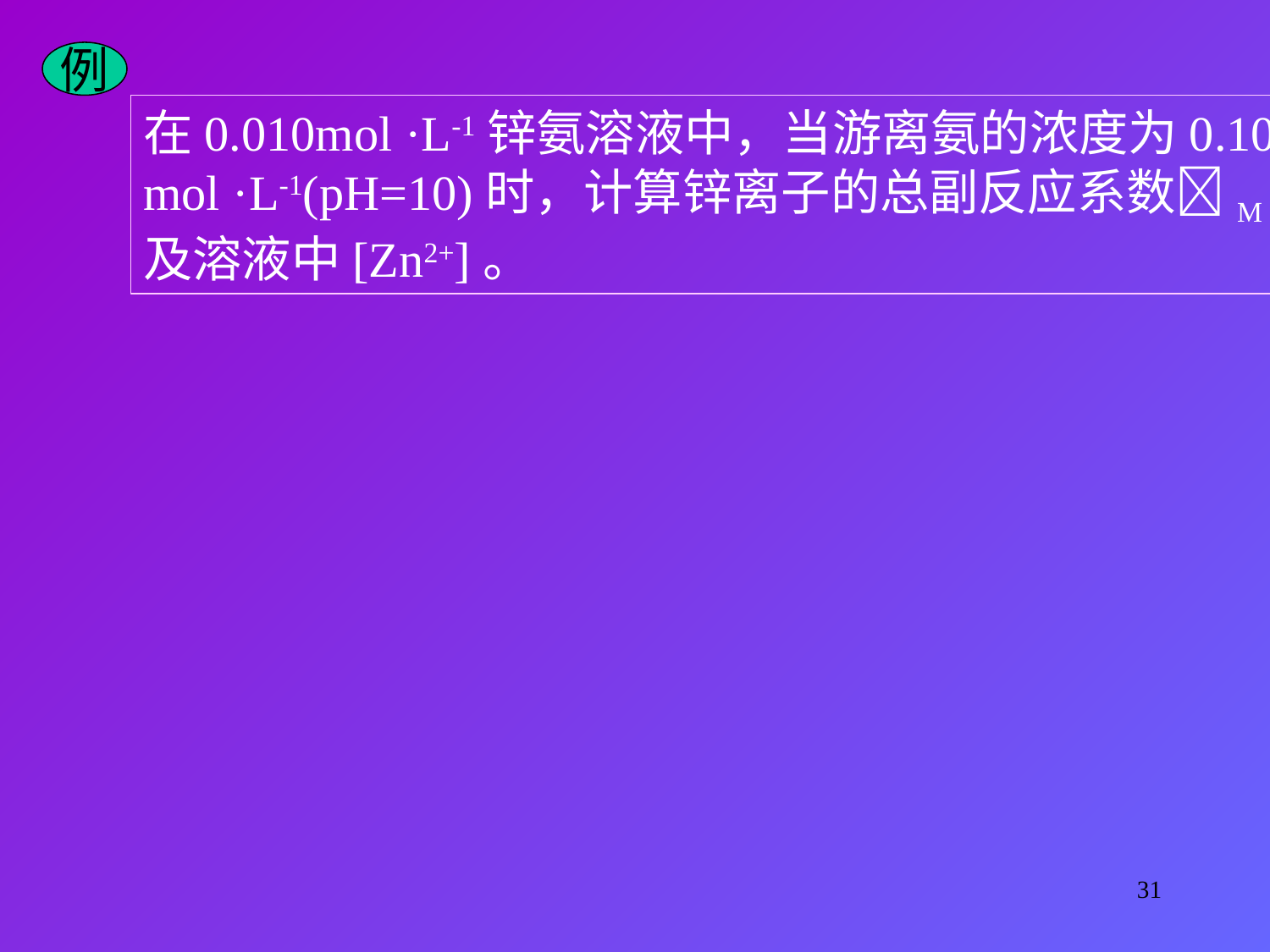

例
在0.010mol ·L-1锌氨溶液中，当游离氨的浓度为0.10
mol ·L-1(pH=10)时，计算锌离子的总副反应系数αM
及溶液中[Zn2+]。
31